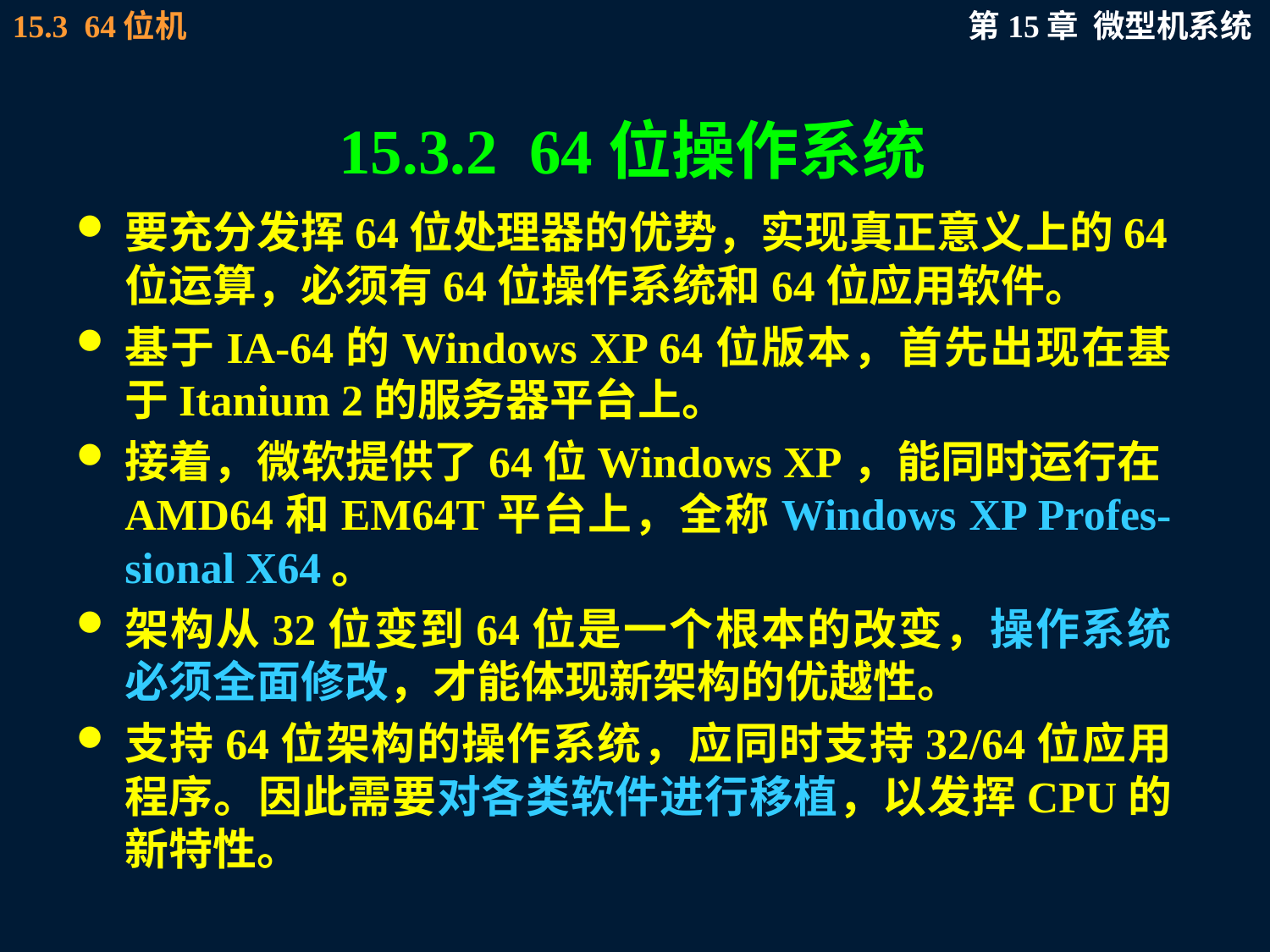

# 15.3.2  64位操作系统
要充分发挥64位处理器的优势，实现真正意义上的64位运算，必须有64位操作系统和64位应用软件。
基于IA-64的Windows XP 64位版本，首先出现在基于Itanium 2的服务器平台上。
接着，微软提供了64位Windows XP，能同时运行在AMD64和EM64T平台上，全称Windows XP Profes-sional X64。
架构从32位变到64位是一个根本的改变，操作系统必须全面修改，才能体现新架构的优越性。
支持64位架构的操作系统，应同时支持32/64位应用程序。因此需要对各类软件进行移植，以发挥CPU的新特性。